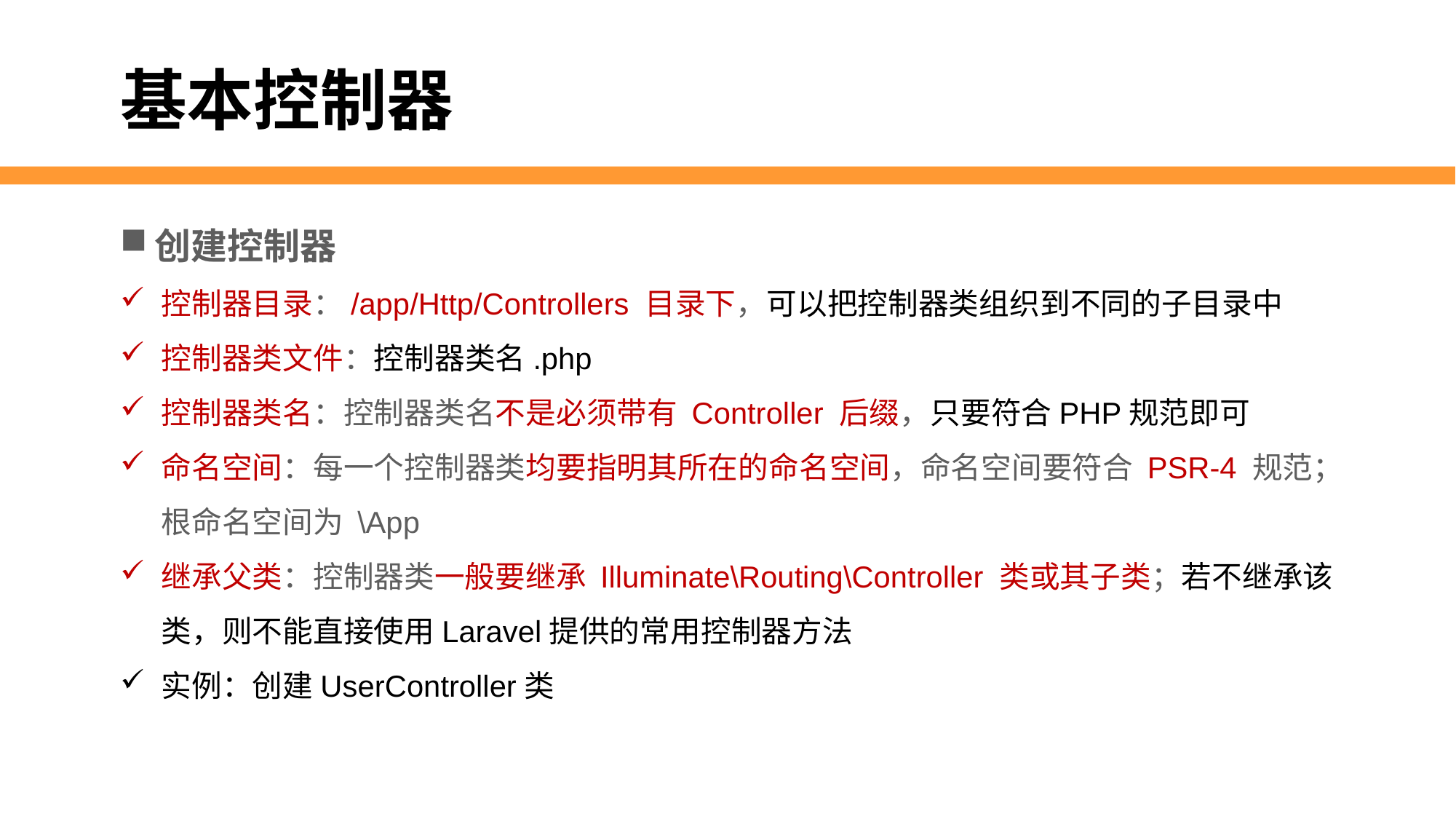

基本控制器
创建控制器
控制器目录：/app/Http/Controllers 目录下，可以把控制器类组织到不同的子目录中
控制器类文件：控制器类名.php
控制器类名：控制器类名不是必须带有 Controller 后缀，只要符合PHP规范即可
命名空间：每一个控制器类均要指明其所在的命名空间，命名空间要符合 PSR-4 规范；根命名空间为 \App
继承父类：控制器类一般要继承 Illuminate\Routing\Controller 类或其子类；若不继承该类，则不能直接使用Laravel提供的常用控制器方法
实例：创建UserController类